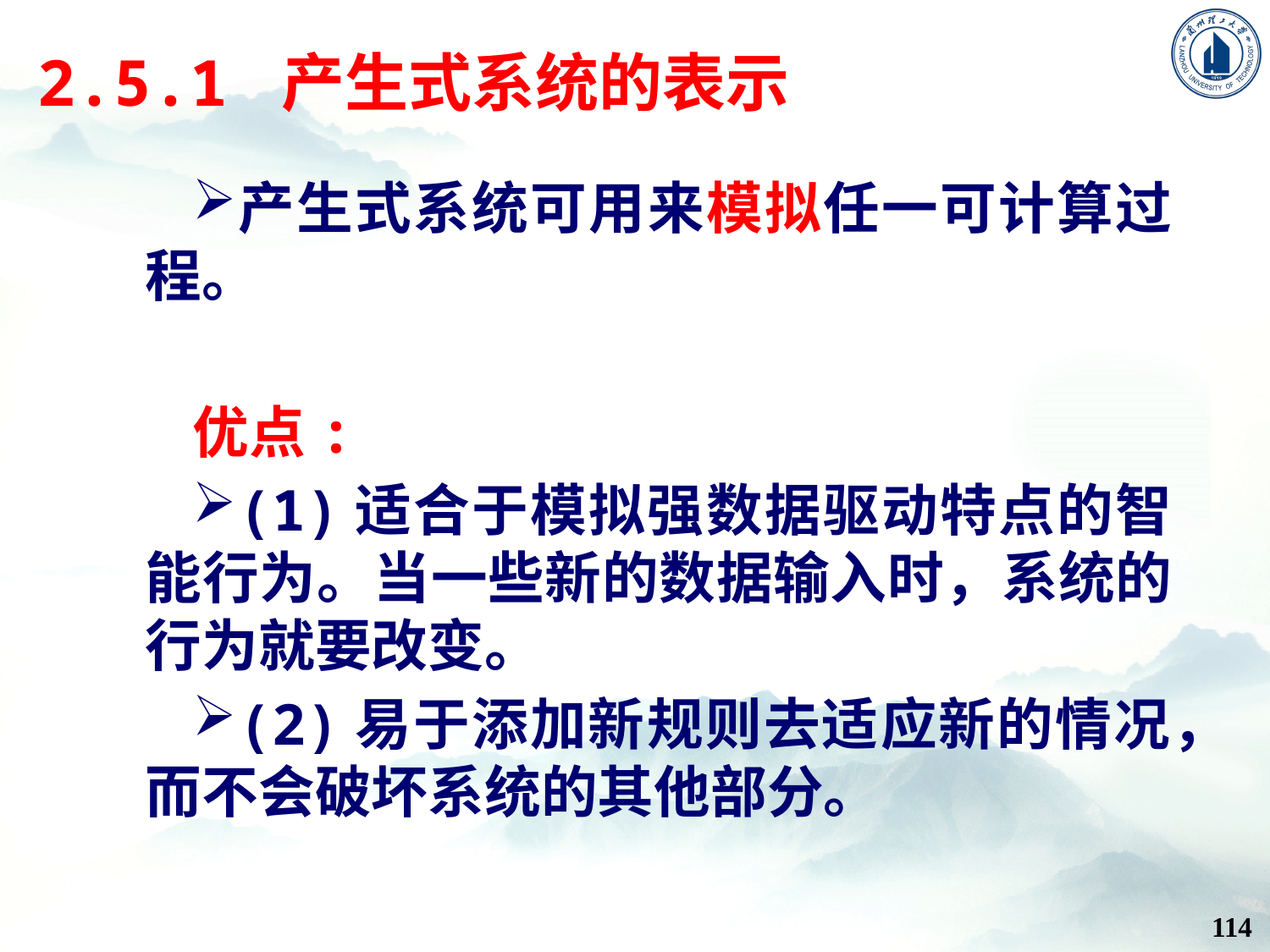

# 2.5.1 产生式系统的表示
产生式系统可用来模拟任一可计算过程。

优点:
(1)适合于模拟强数据驱动特点的智能行为。当一些新的数据输入时，系统的行为就要改变。
(2)易于添加新规则去适应新的情况，而不会破坏系统的其他部分。
114